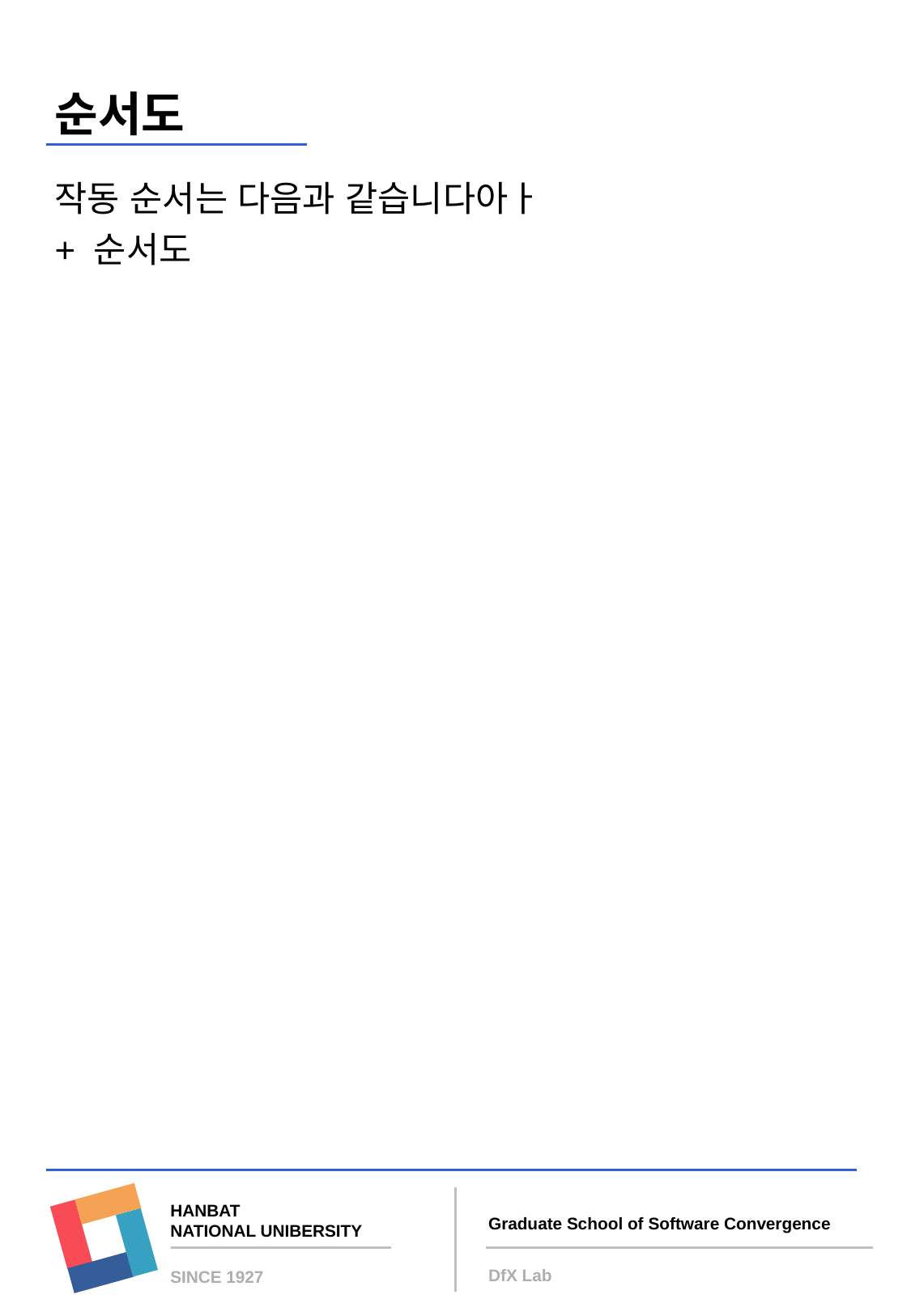

# 순서도
작동 순서는 다음과 같습니다아ㅏ
+ 순서도